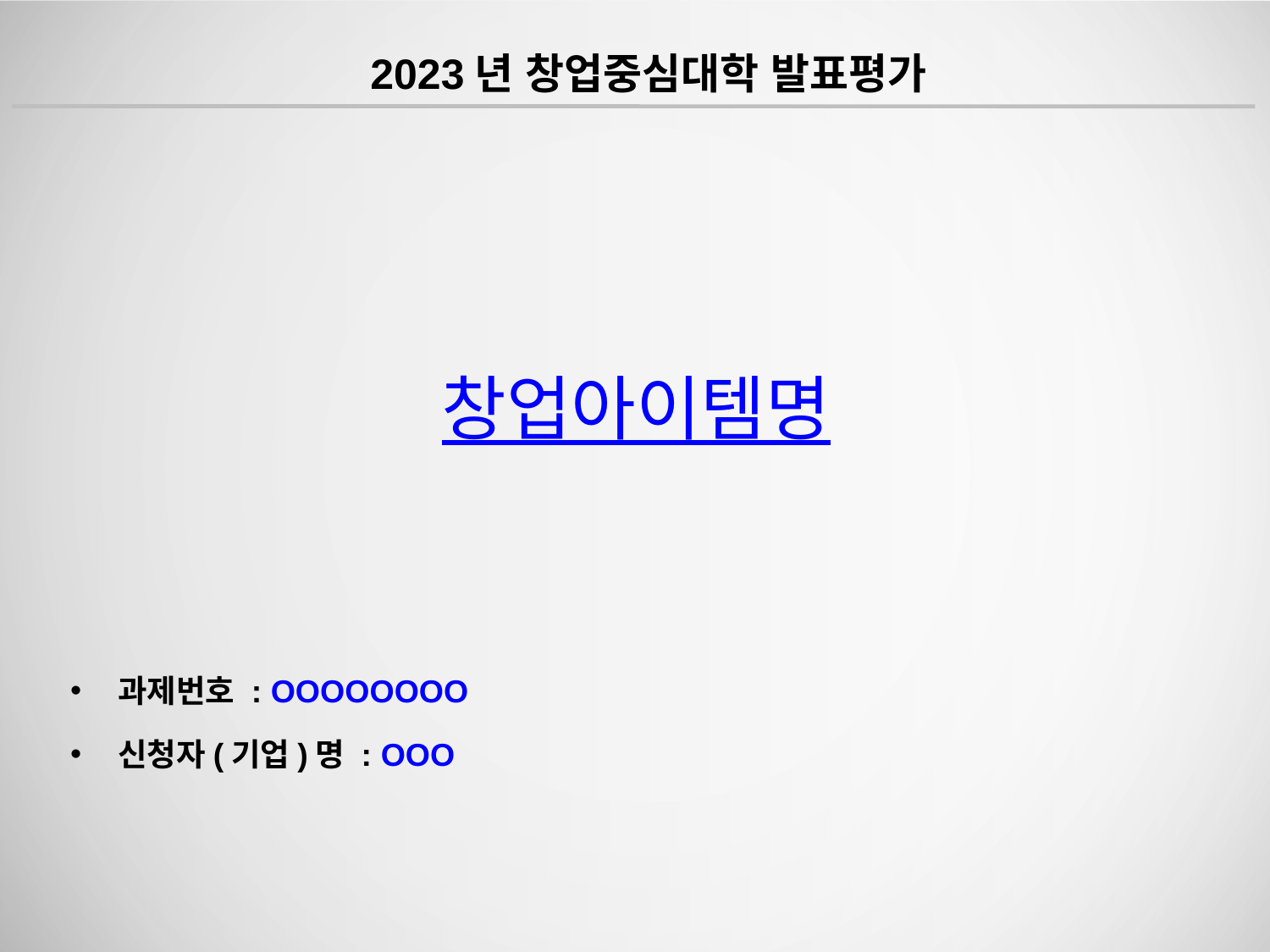

2023년 창업중심대학 발표평가
창업아이템명
과제번호 : OOOOOOOO
신청자(기업)명 : OOO